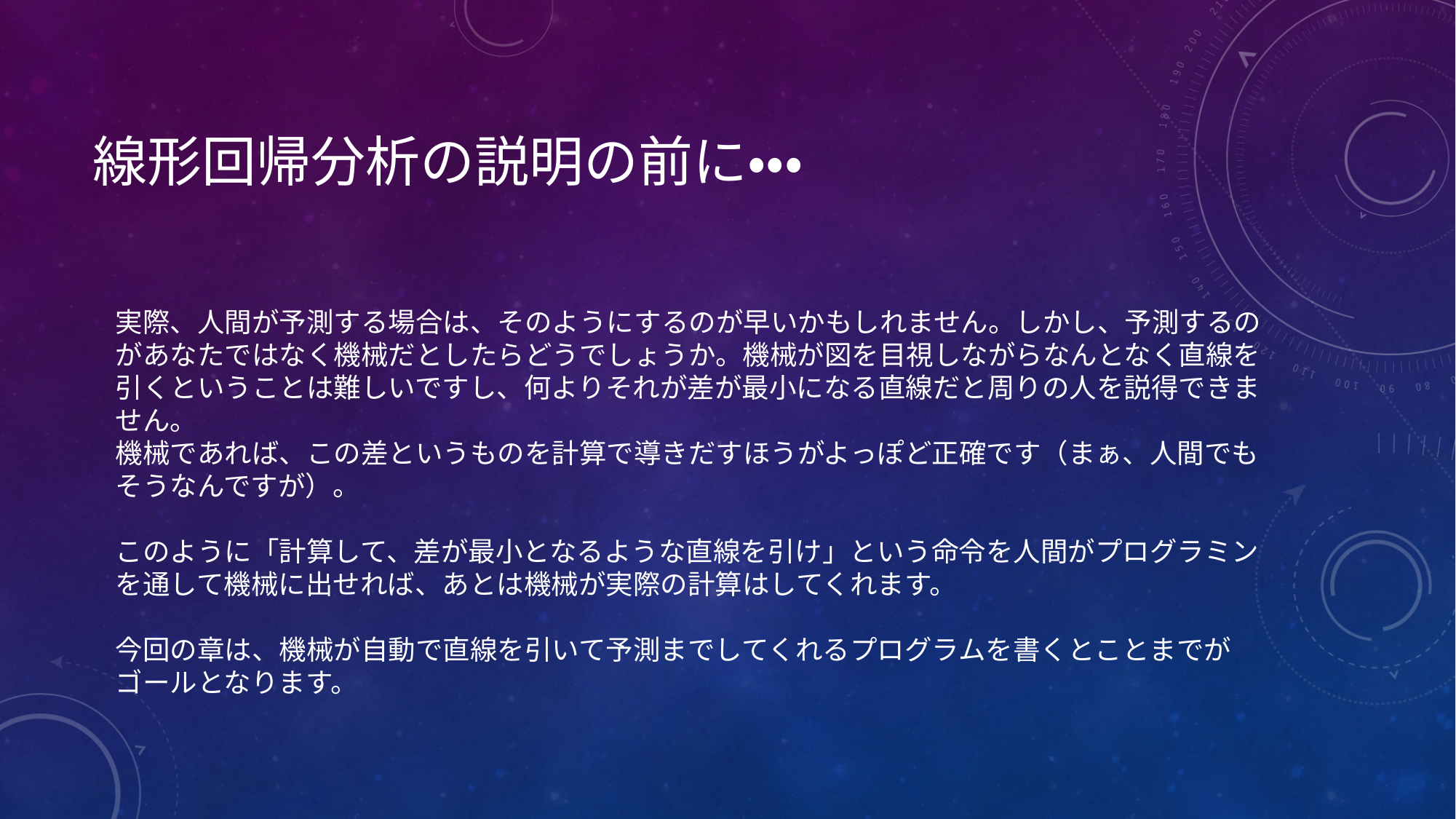

# 線形回帰分析の説明の前に・・・
実際、人間が予測する場合は、そのようにするのが早いかもしれません。しかし、予測するのがあなたではなく機械だとしたらどうでしょうか。機械が図を目視しながらなんとなく直線を引くということは難しいですし、何よりそれが差が最小になる直線だと周りの人を説得できません。
機械であれば、この差というものを計算で導きだすほうがよっぽど正確です（まぁ、人間でもそうなんですが）。

このように「計算して、差が最小となるような直線を引け」という命令を人間がプログラミンを通して機械に出せれば、あとは機械が実際の計算はしてくれます。

今回の章は、機械が自動で直線を引いて予測までしてくれるプログラムを書くとことまでがゴールとなります。